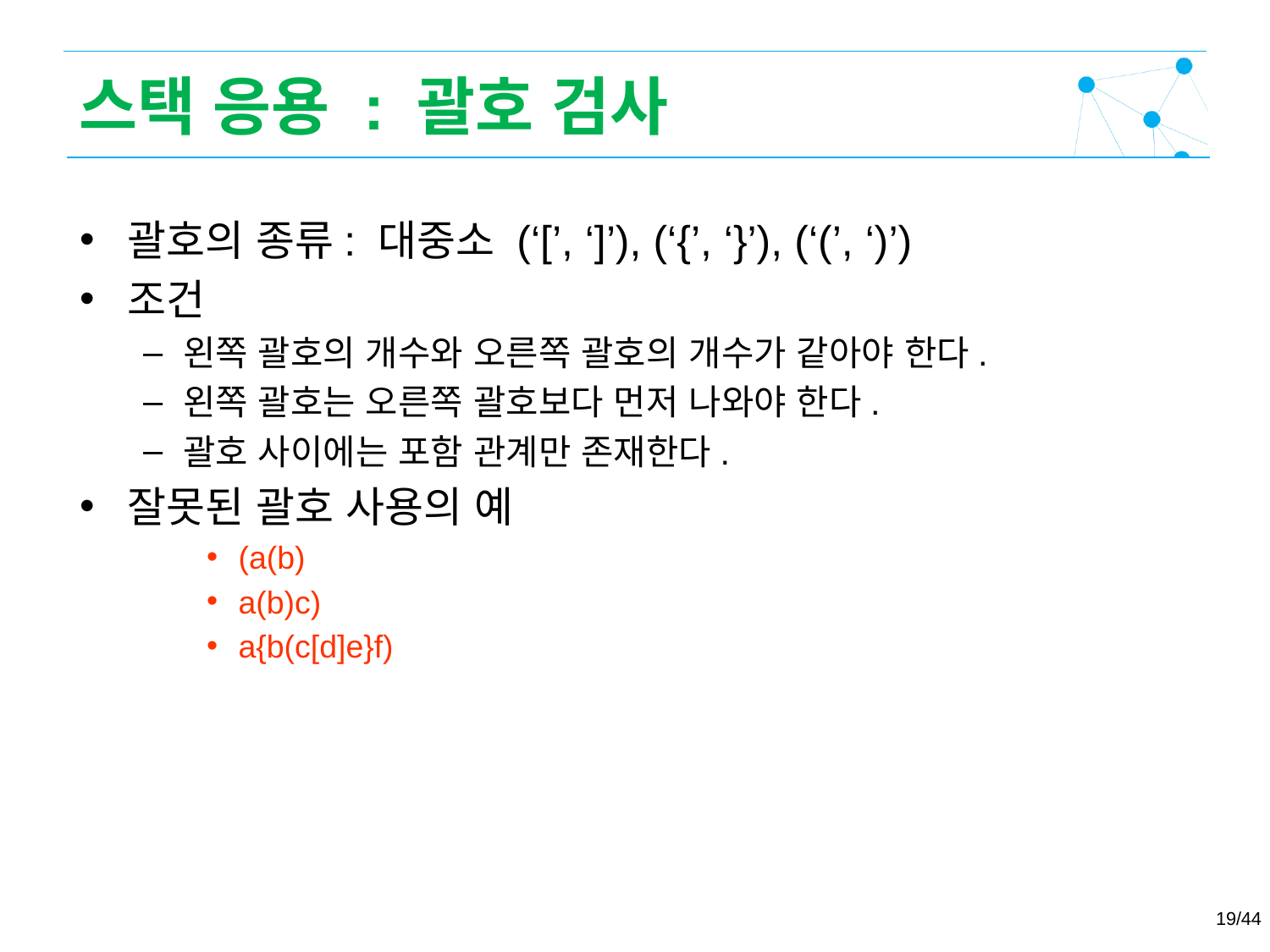

스택 응용 : 괄호 검사
괄호의 종류: 대중소 (‘[’, ‘]’), (‘{’, ‘}’), (‘(’, ‘)’)
조건
왼쪽 괄호의 개수와 오른쪽 괄호의 개수가 같아야 한다.
왼쪽 괄호는 오른쪽 괄호보다 먼저 나와야 한다.
괄호 사이에는 포함 관계만 존재한다.
잘못된 괄호 사용의 예
(a(b)
a(b)c)
a{b(c[d]e}f)